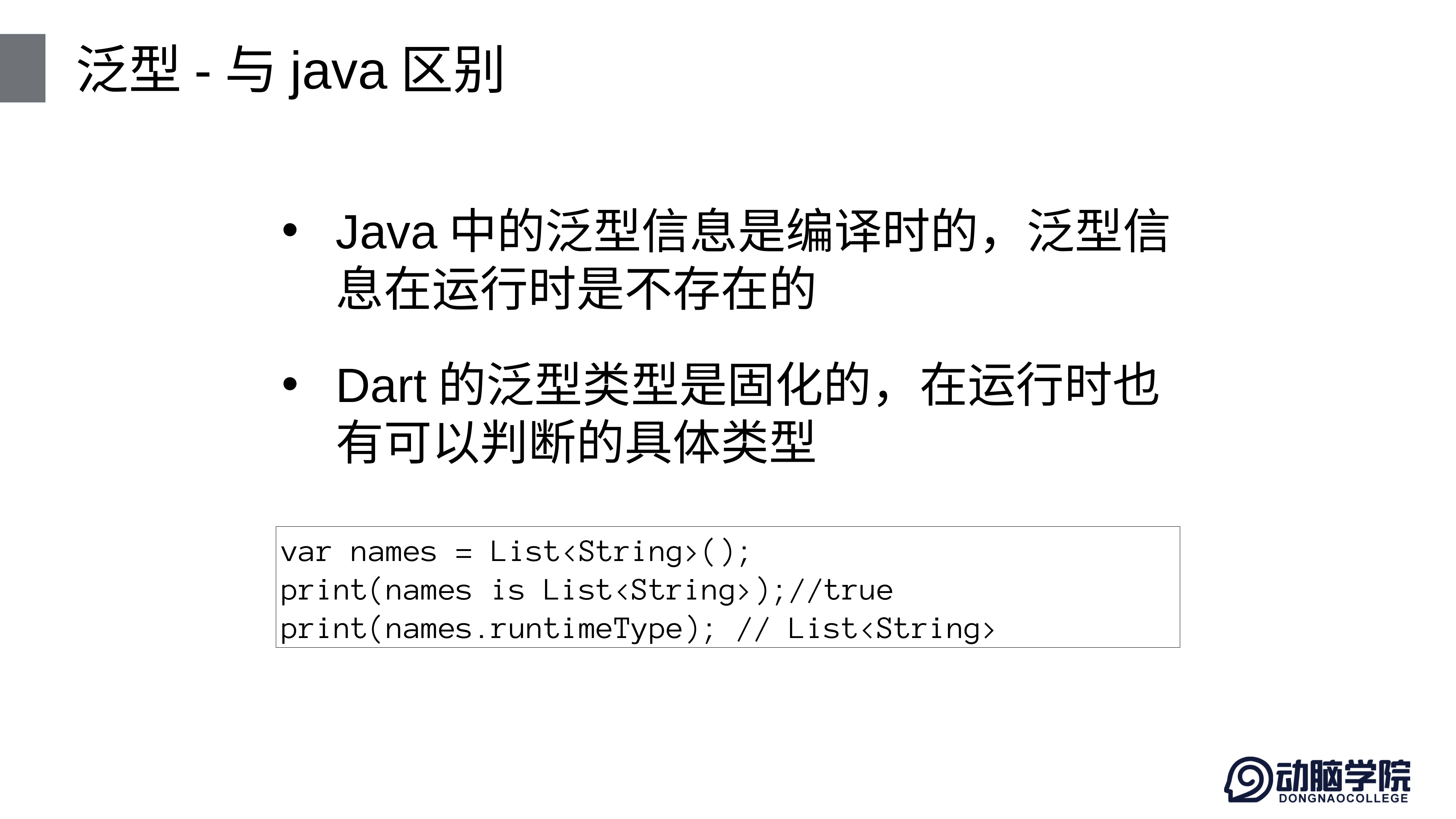

# 泛型-与java区别
Java中的泛型信息是编译时的，泛型信息在运行时是不存在的
Dart的泛型类型是固化的，在运行时也有可以判断的具体类型
var names = List<String>();
print(names is List<String>);//true
print(names.runtimeType); // List<String>